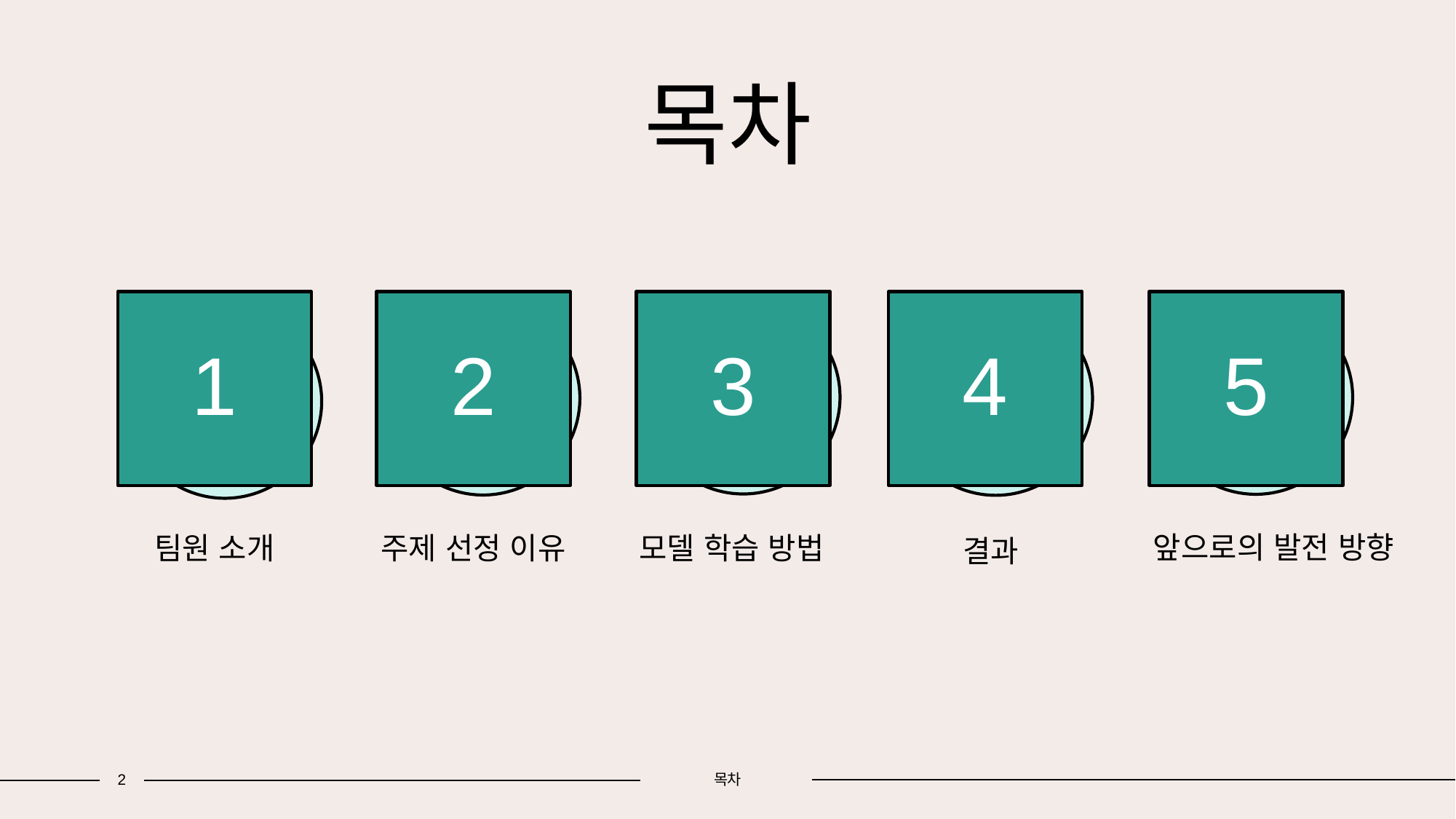

# 목차
1
2
3
4
5

앞으로의 발전 방향

팀원 소개

주제 선정 이유

모델 학습 방법

결과

2
목차